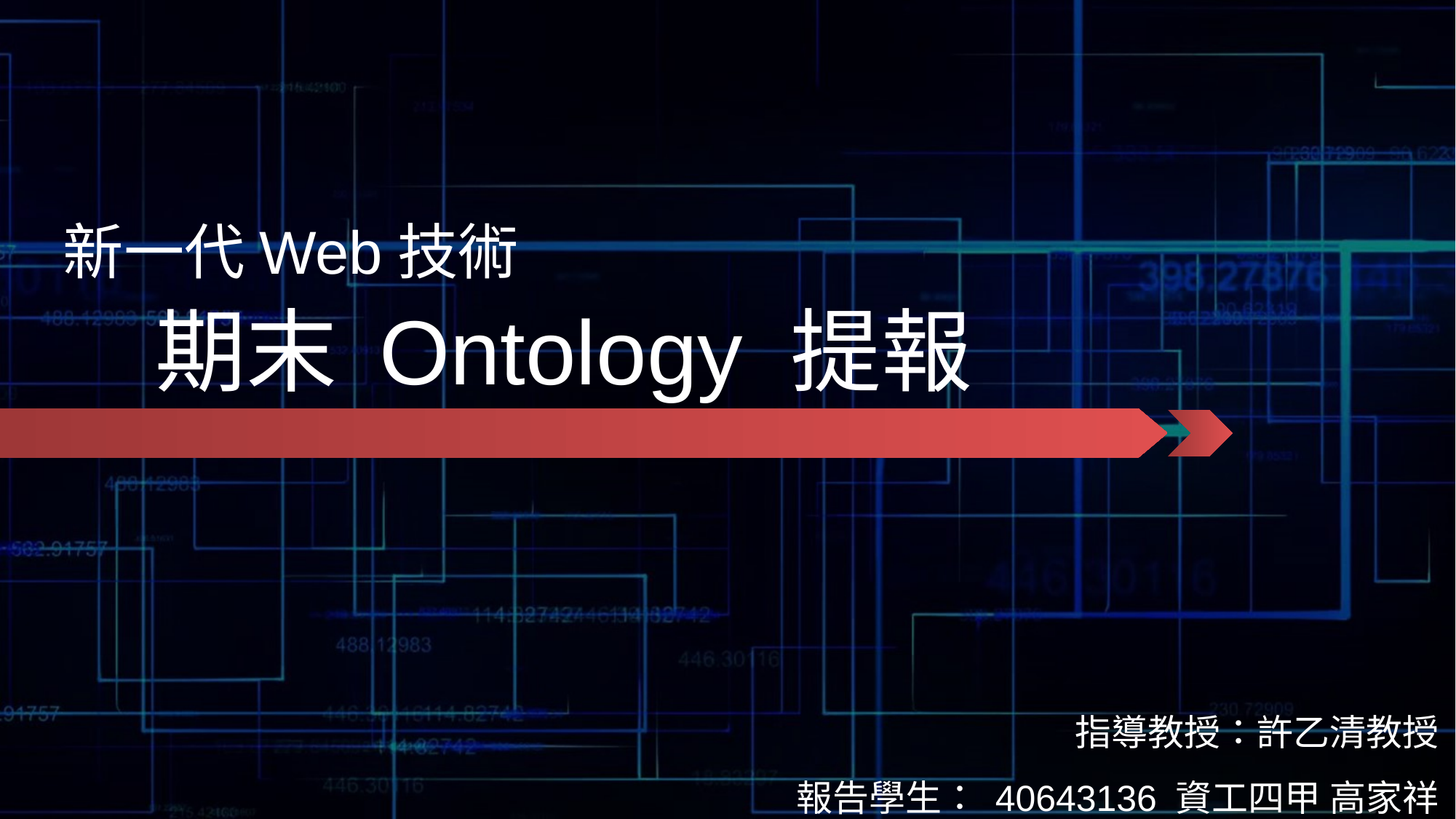

新一代Web技術
期末 Ontology 提報

指導教授：許乙清教授
報告學生： 40643136 資工四甲 高家祥